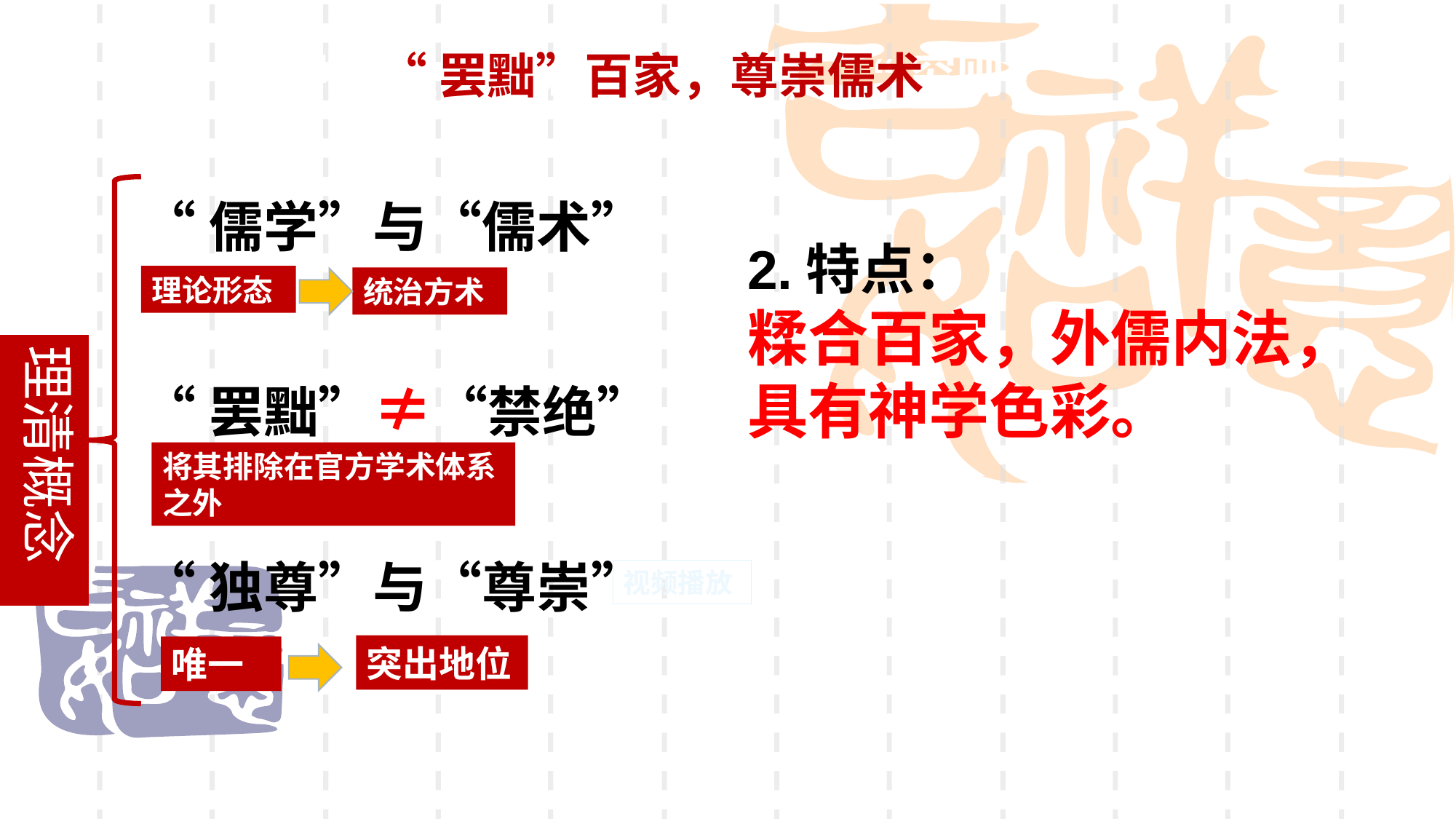

教学过程：新课讲授（35min)       “穷则变”
“罢黜”百家，尊崇儒术
“儒学”与“儒术”

“罢黜”≠“禁绝”

“独尊”与“尊崇”

2.特点：
糅合百家，外儒内法，具有神学色彩。
理论形态
统治方术

理清概念
将其排除在官方学术体系之外
视频播放
突出地位
唯一